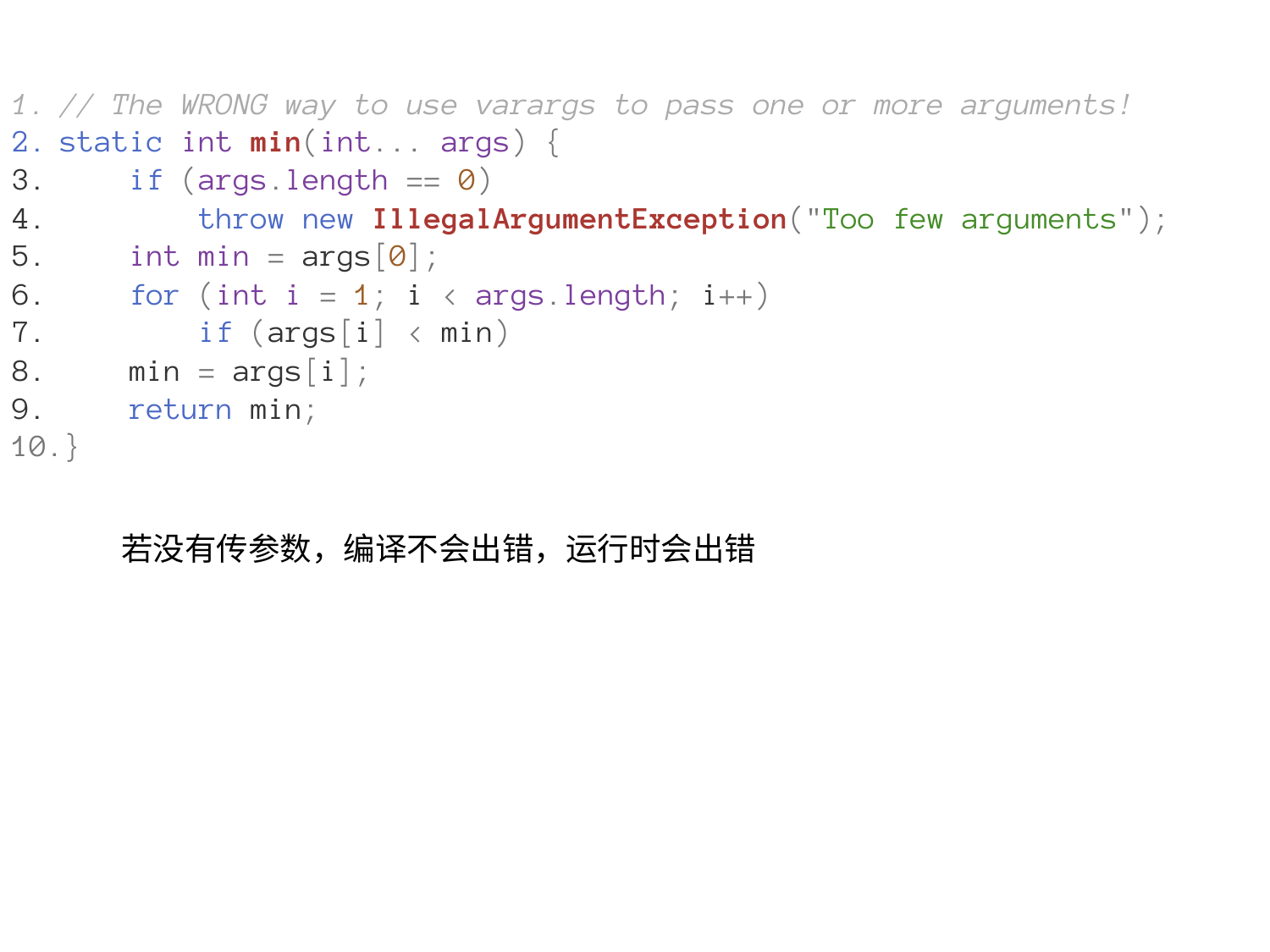

// The WRONG way to use varargs to pass one or more arguments!
static int min(int... args) {
    if (args.length == 0)
        throw new IllegalArgumentException("Too few arguments");
    int min = args[0];
    for (int i = 1; i < args.length; i++)
        if (args[i] < min)
    min = args[i];
    return min;
}
若没有传参数，编译不会出错，运行时会出错